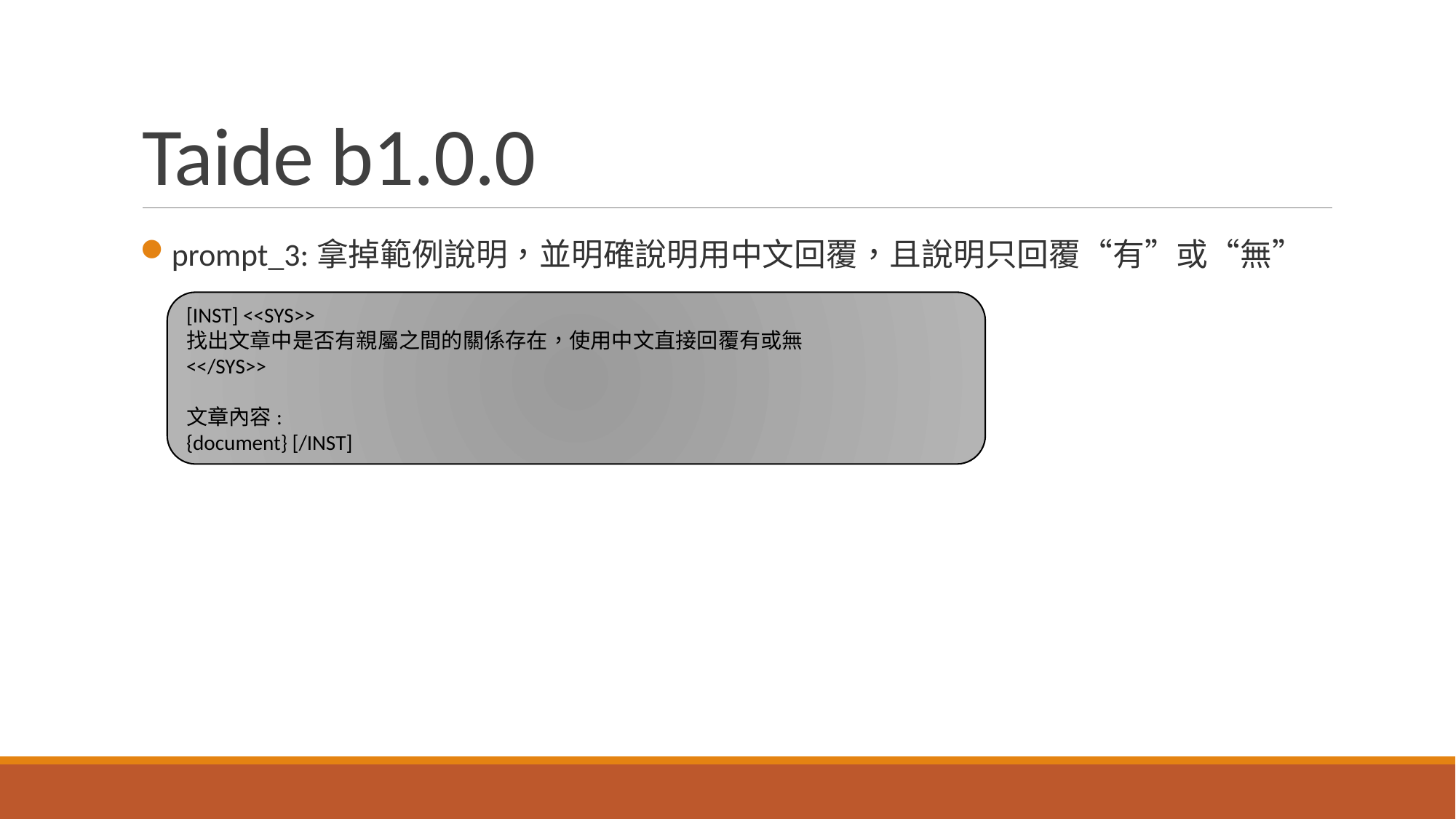

# Taide b1.0.0
prompt_3:拿掉範例說明，並明確說明用中文回覆，且說明只回覆“有”或“無”

[INST] <<SYS>>
找出文章中是否有親屬之間的關係存在，使用中文直接回覆有或無
<</SYS>>

文章內容:
{document} [/INST]